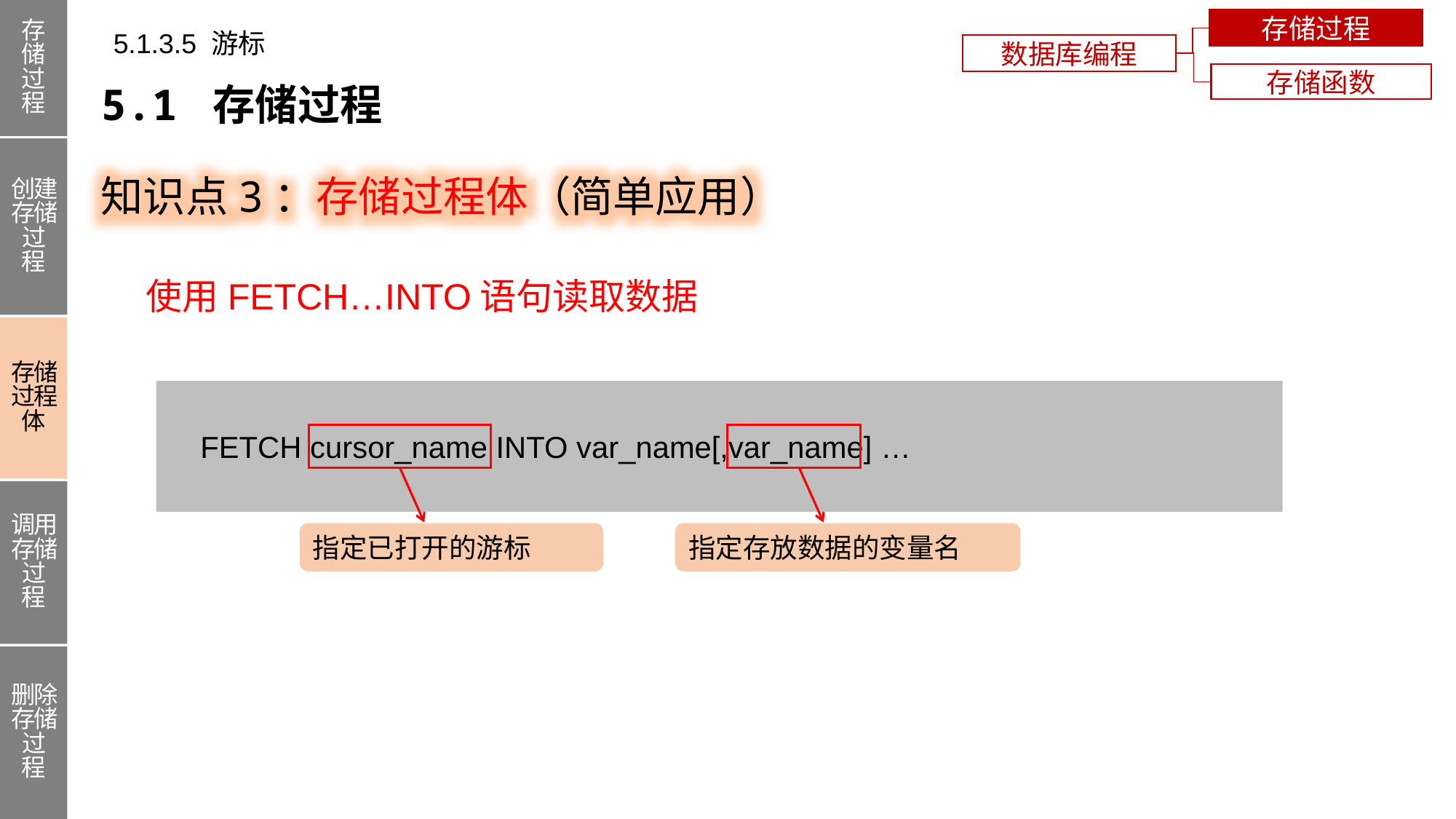

存储过程
创建存储过程
存储过程体
调用存储过程
删除存储过程
存储过程
5.1.3.5 游标
数据库编程
存储函数
5.1 存储过程
知识点3：存储过程体（简单应用）
使用FETCH…INTO语句读取数据
    FETCH cursor_name INTO var_name[,var_name] …

指定已打开的游标
指定存放数据的变量名